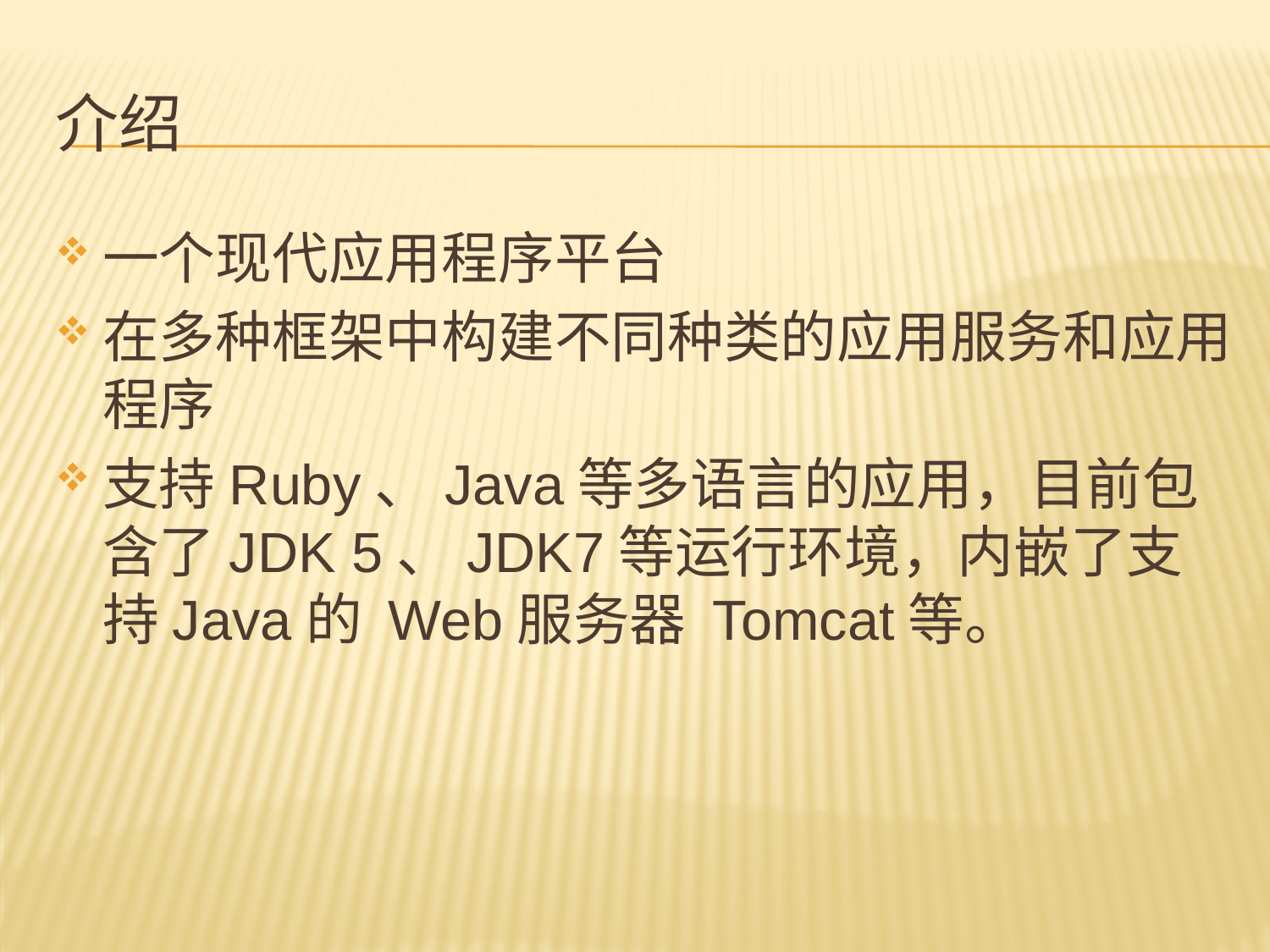

# 介绍
一个现代应用程序平台
在多种框架中构建不同种类的应用服务和应用程序
支持Ruby、Java等多语言的应用，目前包含了JDK 5、JDK7等运行环境，内嵌了支持Java的 Web服务器 Tomcat等。